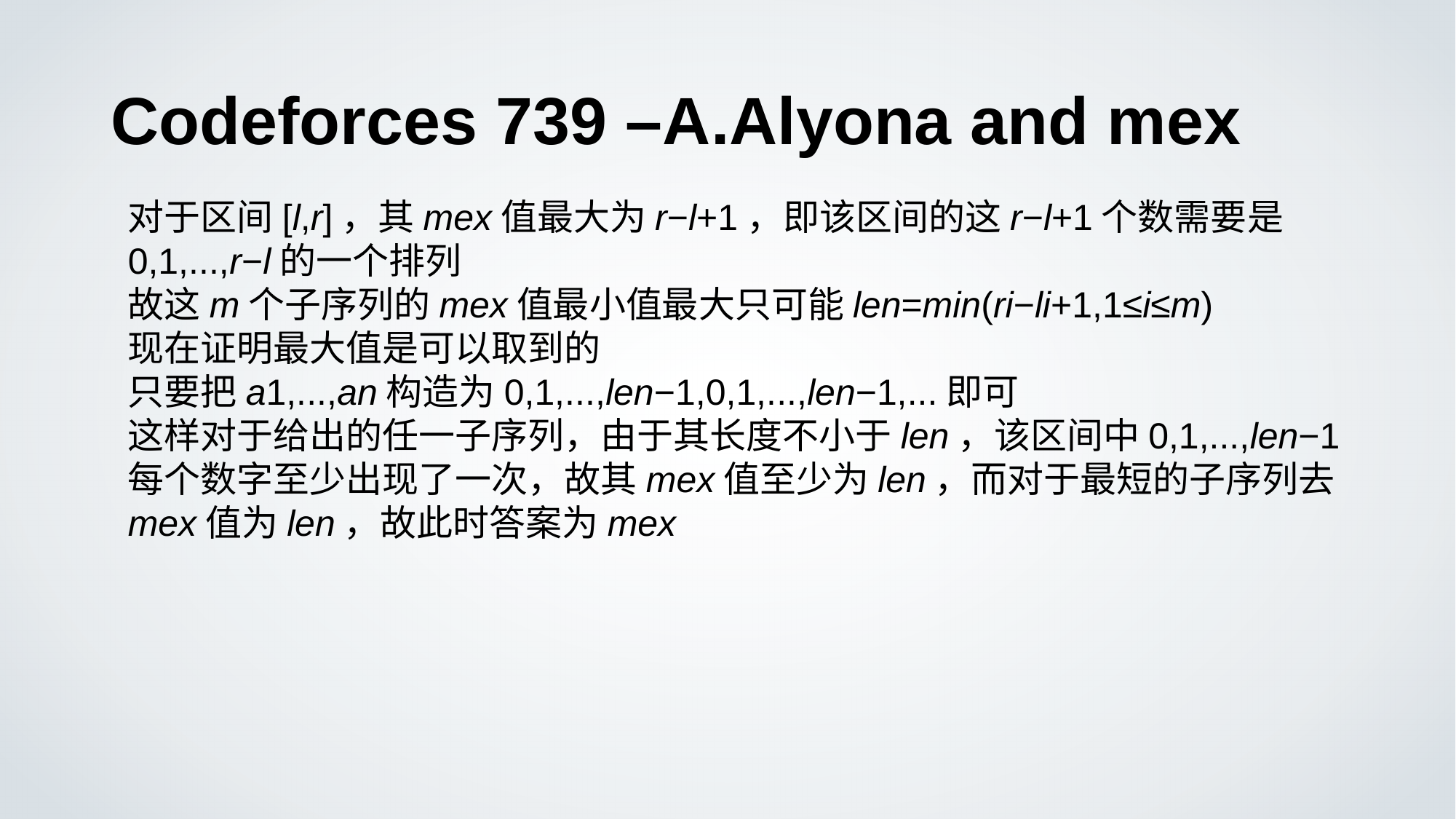

# Codeforces 739 –A.Alyona and mex
对于区间[l,r]，其mex值最大为r−l+1，即该区间的这r−l+1个数需要是0,1,...,r−l的一个排列
故这m个子序列的mex值最小值最大只可能len=min(ri−li+1,1≤i≤m)
现在证明最大值是可以取到的
只要把a1,...,an构造为0,1,...,len−1,0,1,...,len−1,...即可
这样对于给出的任一子序列，由于其长度不小于len，该区间中0,1,...,len−1每个数字至少出现了一次，故其mex值至少为len，而对于最短的子序列去mex值为len，故此时答案为mex